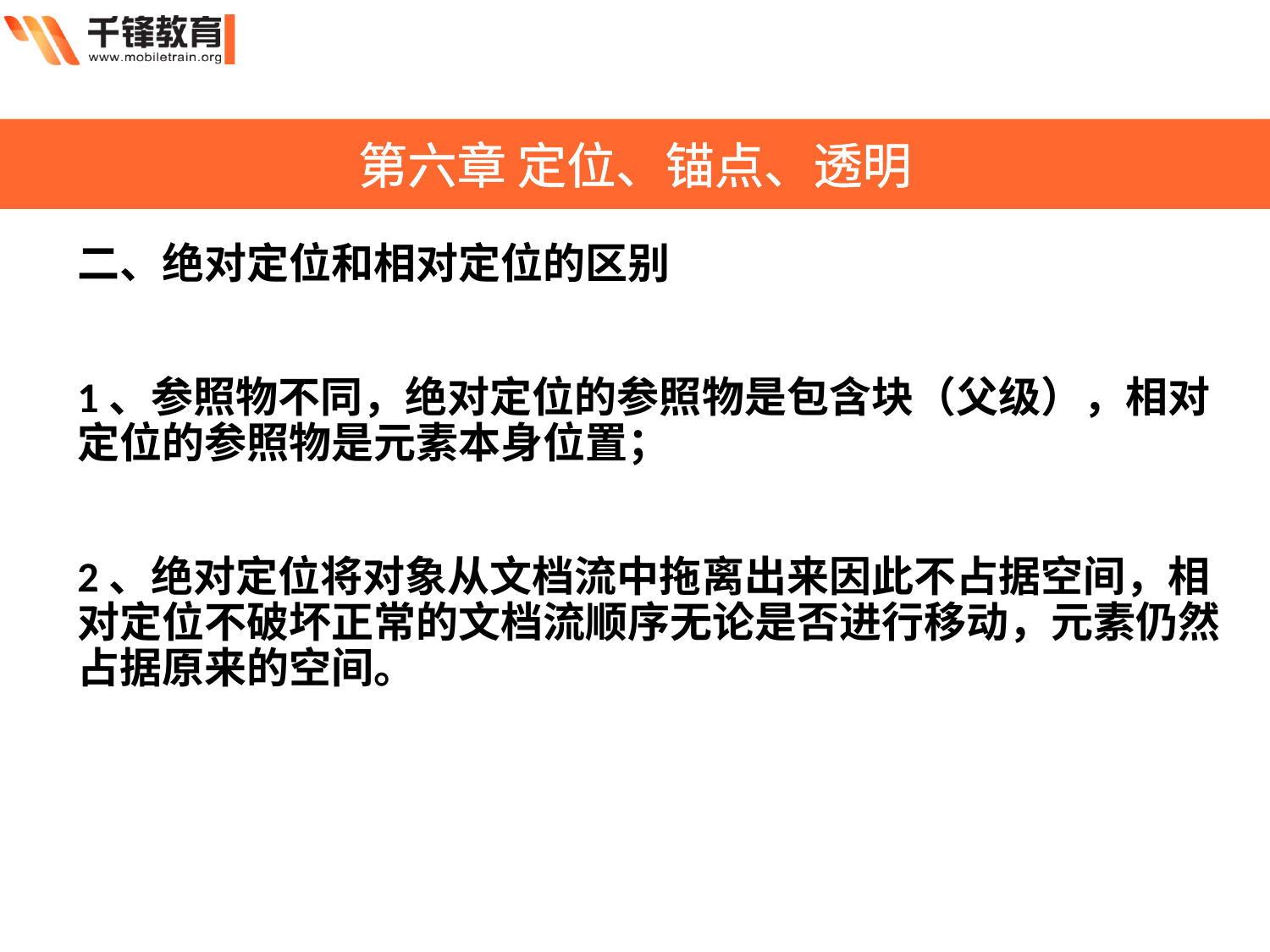

第六章 定位、锚点、透明
二、绝对定位和相对定位的区别

1、参照物不同，绝对定位的参照物是包含块（父级），相对定位的参照物是元素本身位置；

2、绝对定位将对象从文档流中拖离出来因此不占据空间，相对定位不破坏正常的文档流顺序无论是否进行移动，元素仍然占据原来的空间。